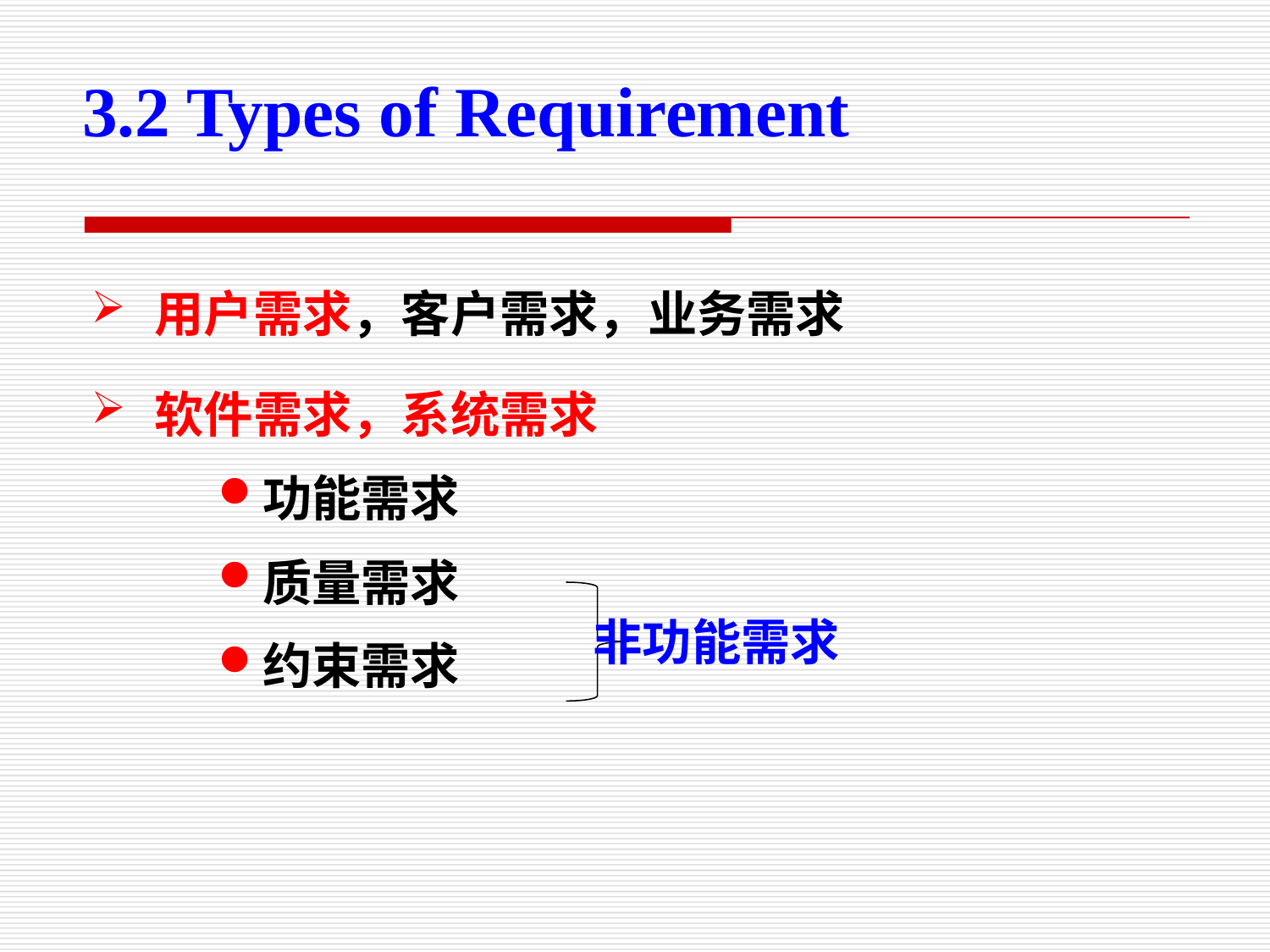

3.2 Types of Requirement
用户需求，客户需求，业务需求
软件需求，系统需求
功能需求
质量需求
约束需求

非功能需求